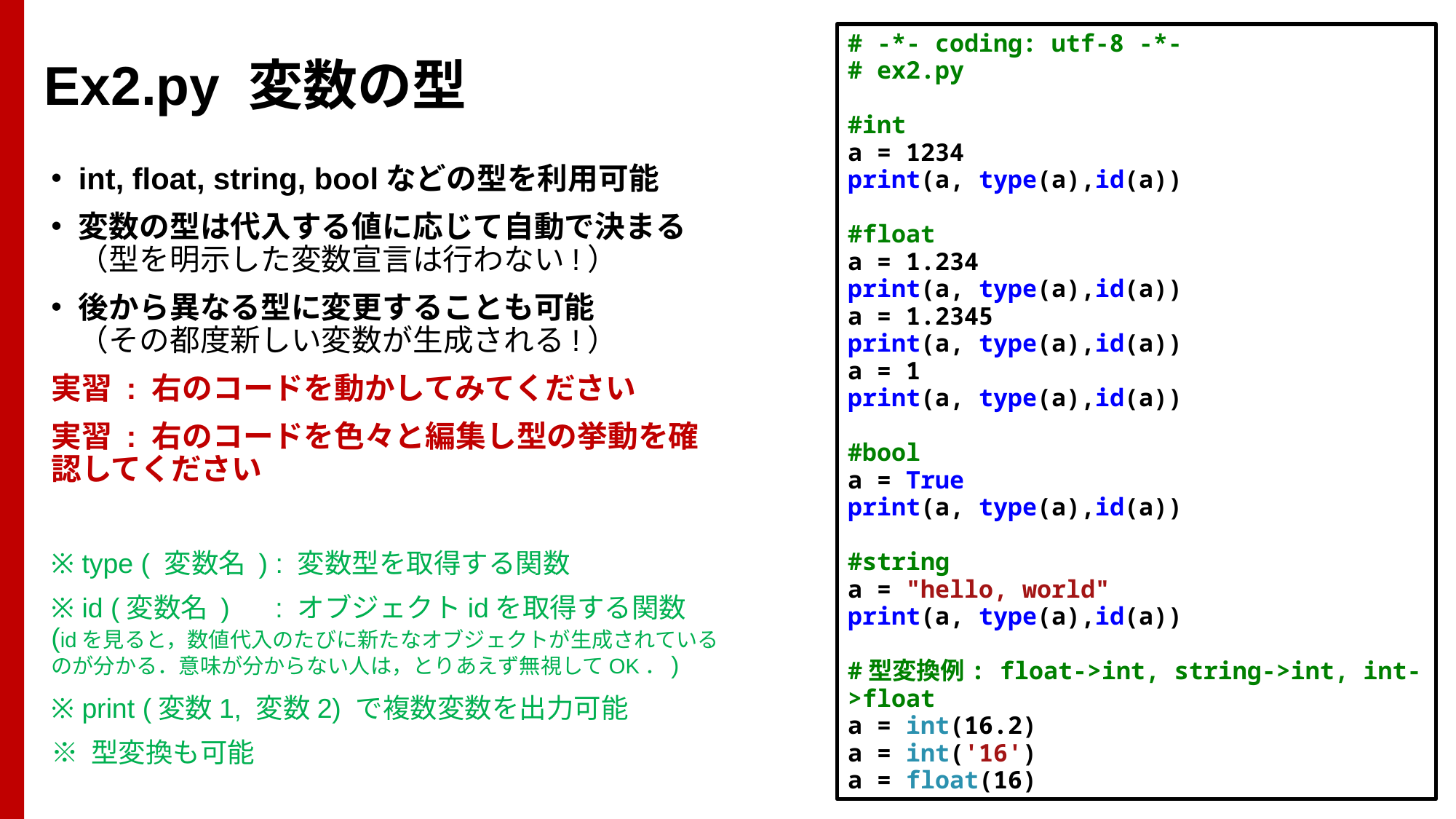

# -*- coding: utf-8 -*-
# ex2.py

#int
a = 1234
print(a, type(a),id(a))

#float
a = 1.234
print(a, type(a),id(a))
a = 1.2345
print(a, type(a),id(a))
a = 1
print(a, type(a),id(a))

#bool
a = True
print(a, type(a),id(a))

#string
a = "hello, world"
print(a, type(a),id(a))

#型変換例: float->int, string->int, int->float
a = int(16.2)
a = int('16')
a = float(16)
# Ex2.py 変数の型
int, float, string, boolなどの型を利用可能
変数の型は代入する値に応じて自動で決まる（型を明示した変数宣言は行わない!）
後から異なる型に変更することも可能　　　（その都度新しい変数が生成される!）
実習 : 右のコードを動かしてみてください
実習 : 右のコードを色々と編集し型の挙動を確認してください

※ type ( 変数名 ) : 変数型を取得する関数
※ id (変数名 )      : オブジェクトidを取得する関数 (idを見ると，数値代入のたびに新たなオブジェクトが生成されているのが分かる．意味が分からない人は，とりあえず無視してOK．)
※ print (変数1, 変数2) で複数変数を出力可能
※ 型変換も可能